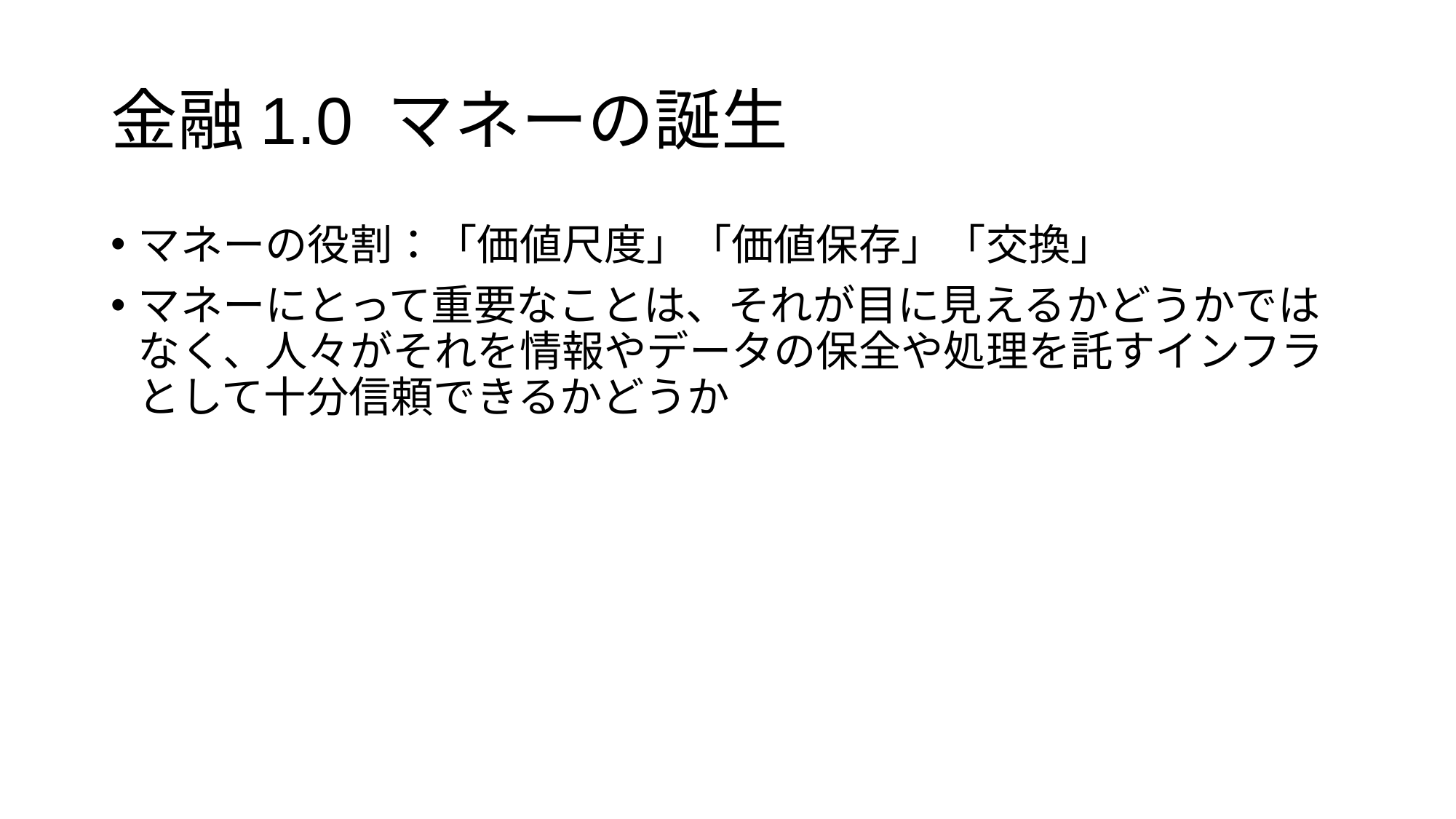

# 金融1.0 マネーの誕生
マネーの役割：「価値尺度」「価値保存」「交換」
マネーにとって重要なことは、それが目に見えるかどうかではなく、人々がそれを情報やデータの保全や処理を託すインフラとして十分信頼できるかどうか